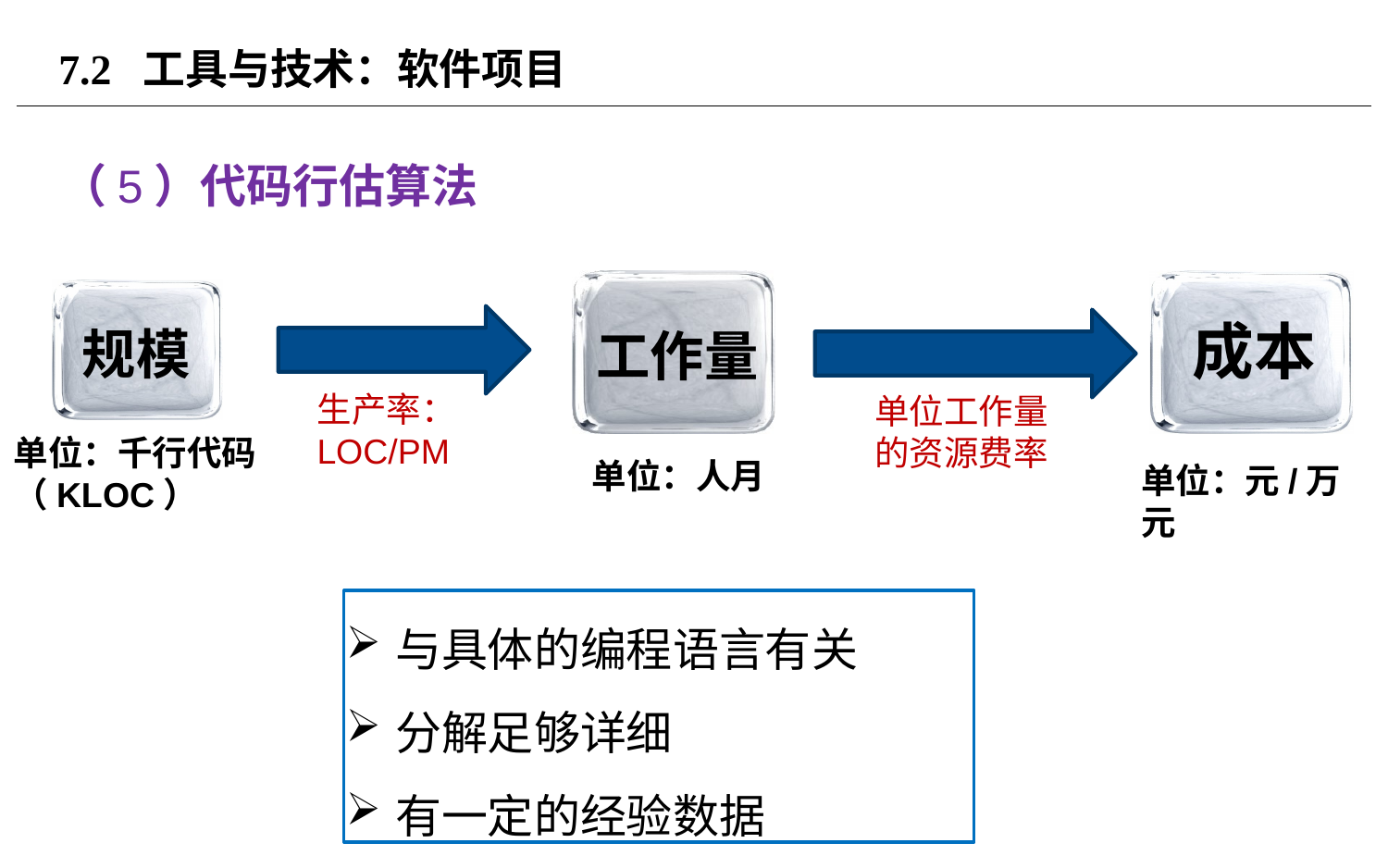

# 7.2  工具与技术：软件项目
（5）代码行估算法

成本
规模
工作量
生产率：
LOC/PM
单位工作量
的资源费率
单位：千行代码（KLOC）
单位：人月
单位：元/万元
与具体的编程语言有关
分解足够详细
有一定的经验数据